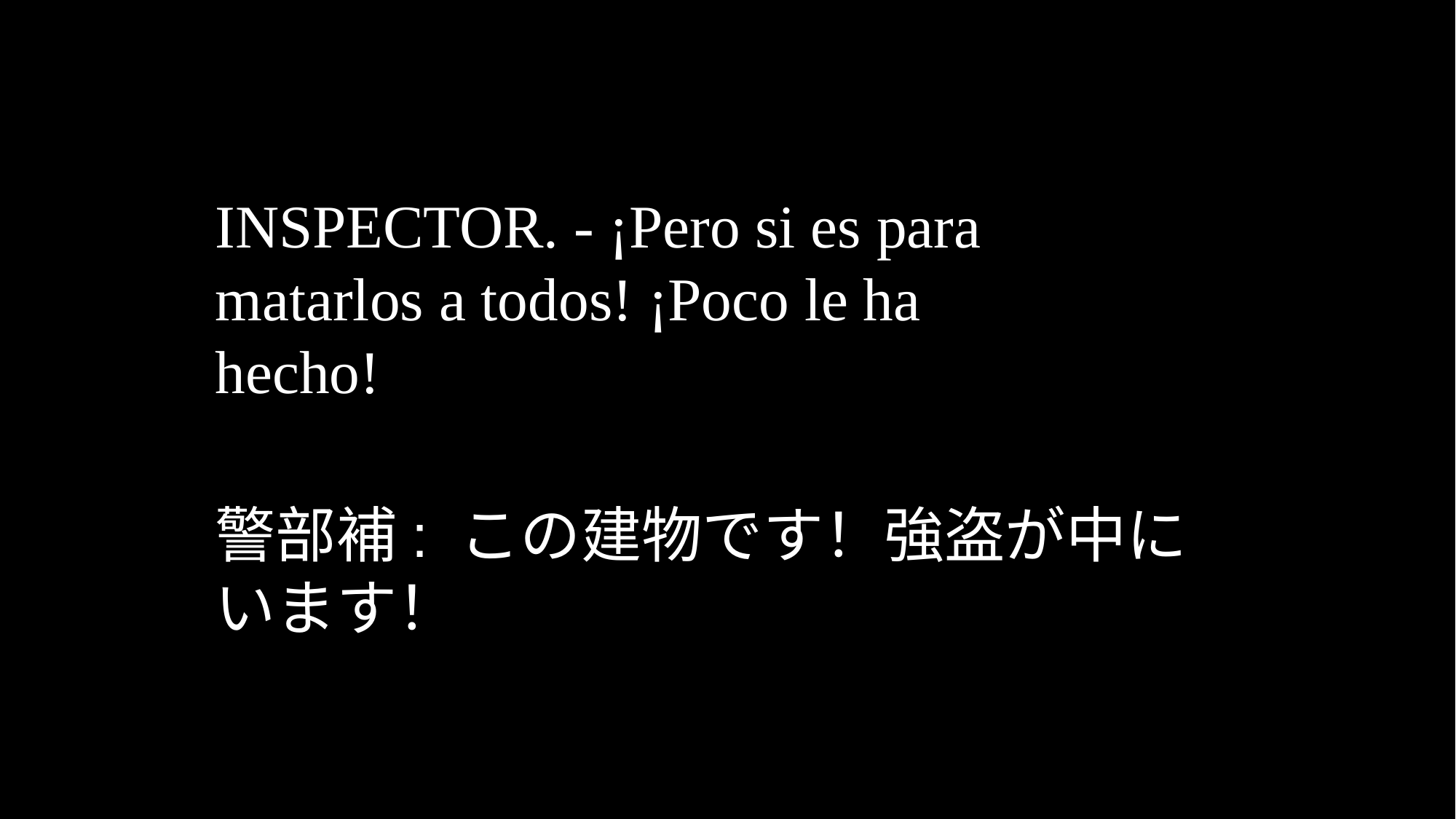

INSPECTOR. - ¡Pero si es para matarlos a todos! ¡Poco le ha hecho!

警部補: この建物です！強盗が中にいます！